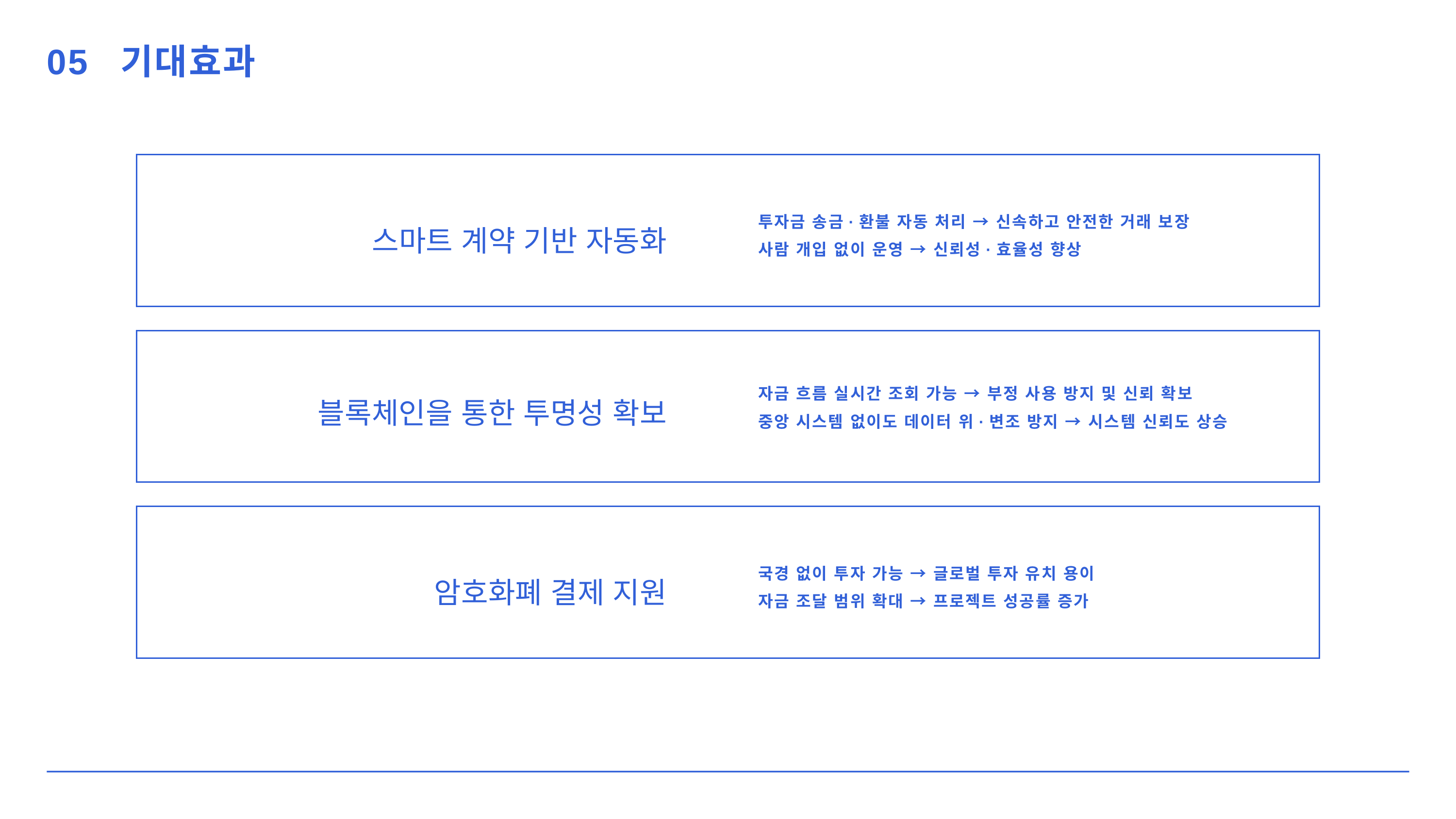

05  기대효과

스마트 계약 기반 자동화
투자금 송금·환불 자동 처리 → 신속하고 안전한 거래 보장
사람 개입 없이 운영 → 신뢰성·효율성 향상

블록체인을 통한 투명성 확보
자금 흐름 실시간 조회 가능 → 부정 사용 방지 및 신뢰 확보
중앙 시스템 없이도 데이터 위·변조 방지 → 시스템 신뢰도 상승

암호화폐 결제 지원
국경 없이 투자 가능 → 글로벌 투자 유치 용이
자금 조달 범위 확대 → 프로젝트 성공률 증가